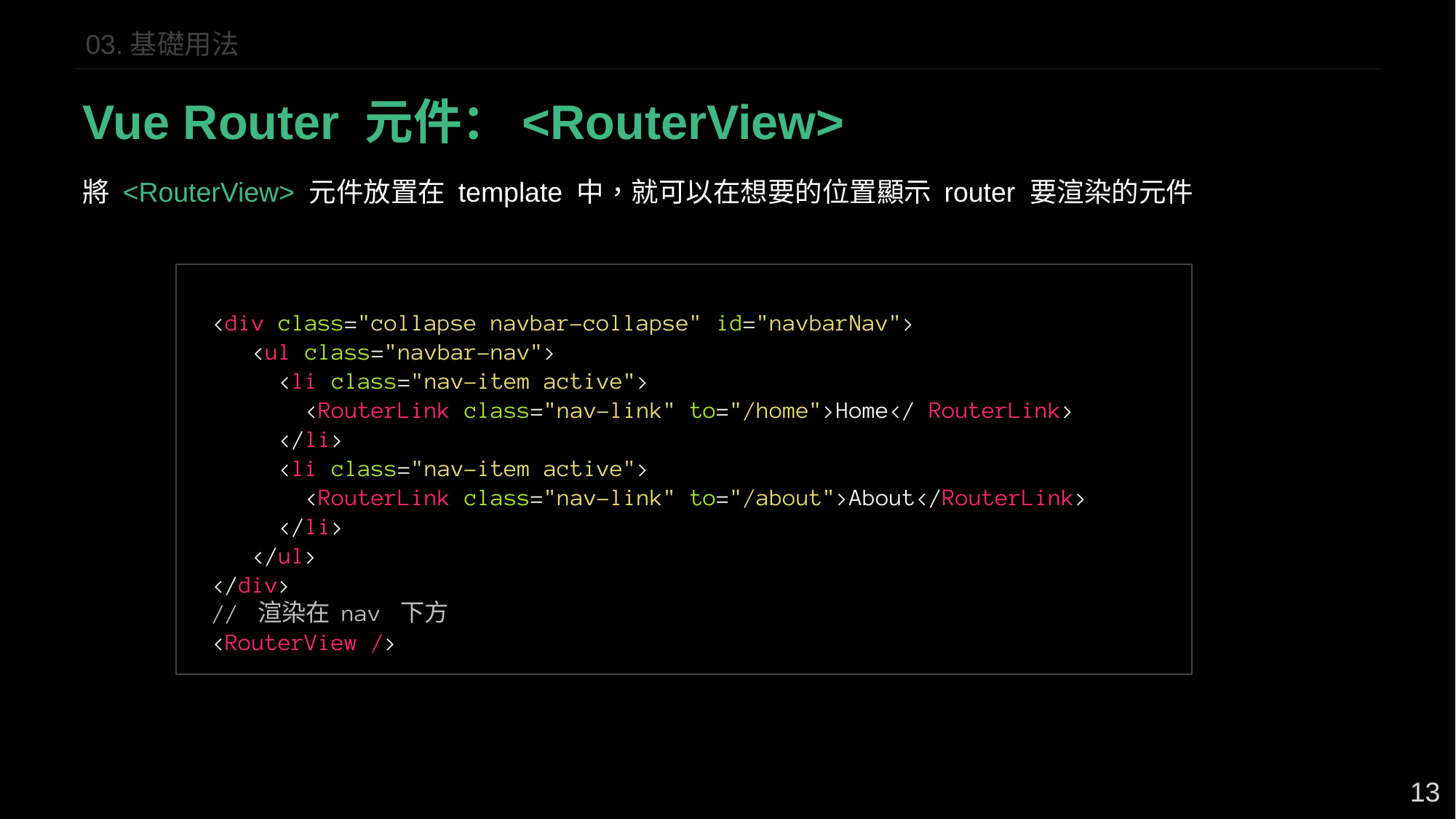

03.基礎用法
Vue Router 元件：<RouterView>
將 <RouterView> 元件放置在 template 中，就可以在想要的位置顯示 router 要渲染的元件

<div class="collapse navbar-collapse" id="navbarNav">
   <ul class="navbar-nav">
     <li class="nav-item active">
       <RouterLink class="nav-link" to="/home">Home</ RouterLink>
     </li>
     <li class="nav-item active">
       <RouterLink class="nav-link" to="/about">About</RouterLink>
     </li>
   </ul>
</div>
// 渲染在 nav 下方
<RouterView />